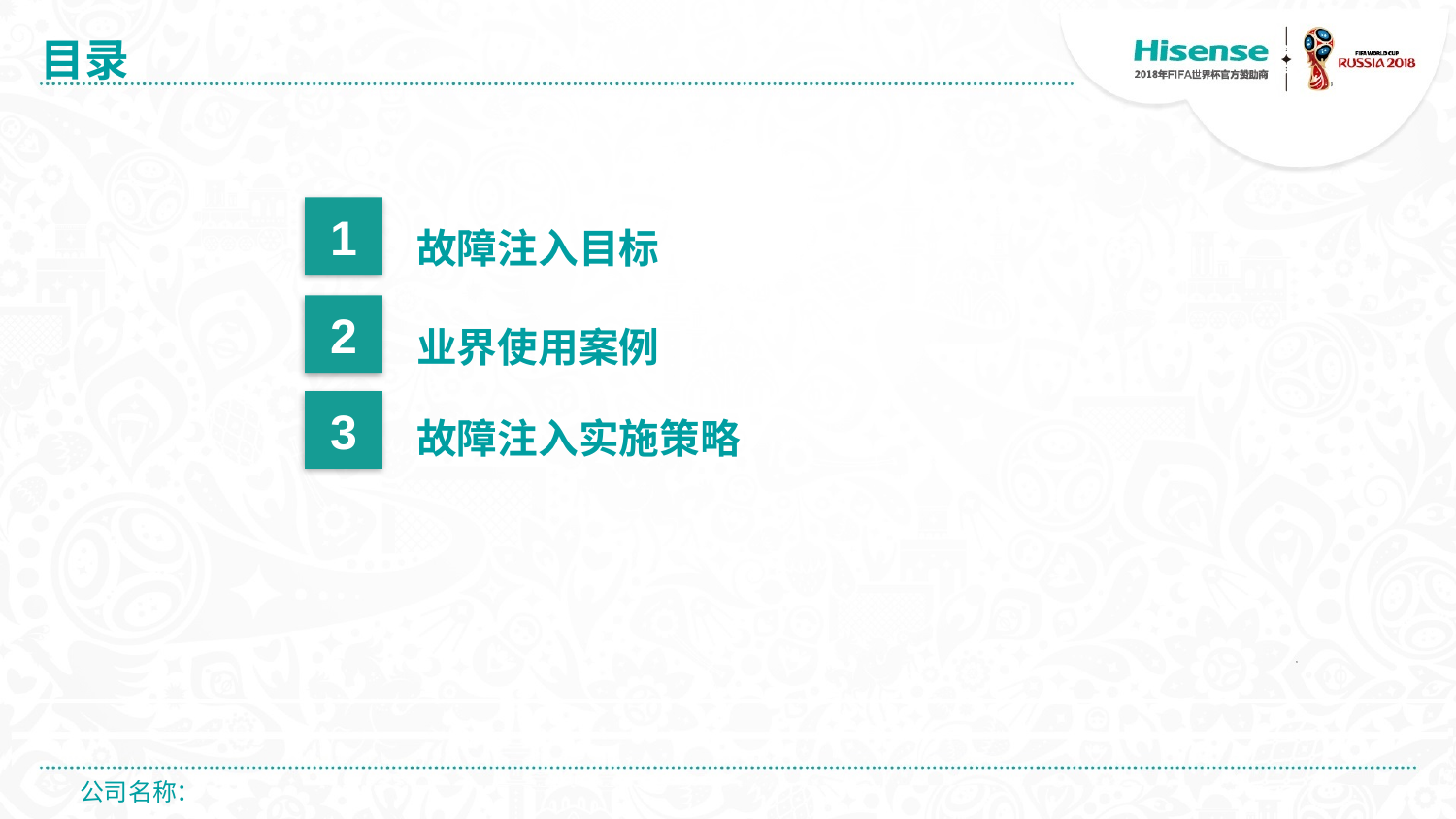

目录
1
故障注入目标
2
业界使用案例
3
故障注入实施策略
公司名称：